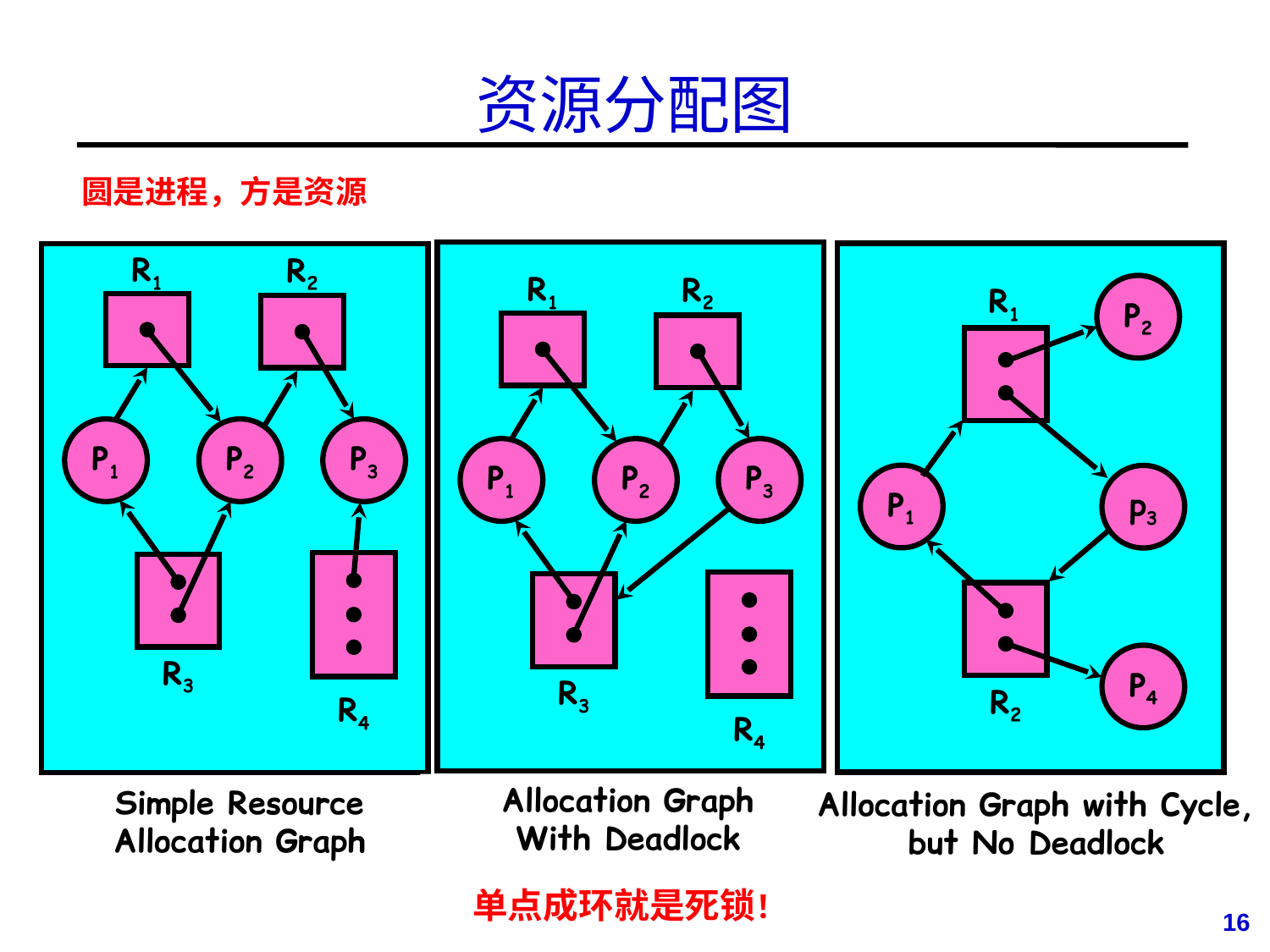

# 资源分配图
圆是进程，方是资源

R1

R2

P1
P2
P3

R4

R3

R1

P2

P1
p3

R2

P4

R1

R2

P1
P2
P3

R4

R3
Simple Resource
Allocation Graph
Allocation Graph
With Deadlock
Allocation Graph with Cycle, but No Deadlock
单点成环就是死锁！
16